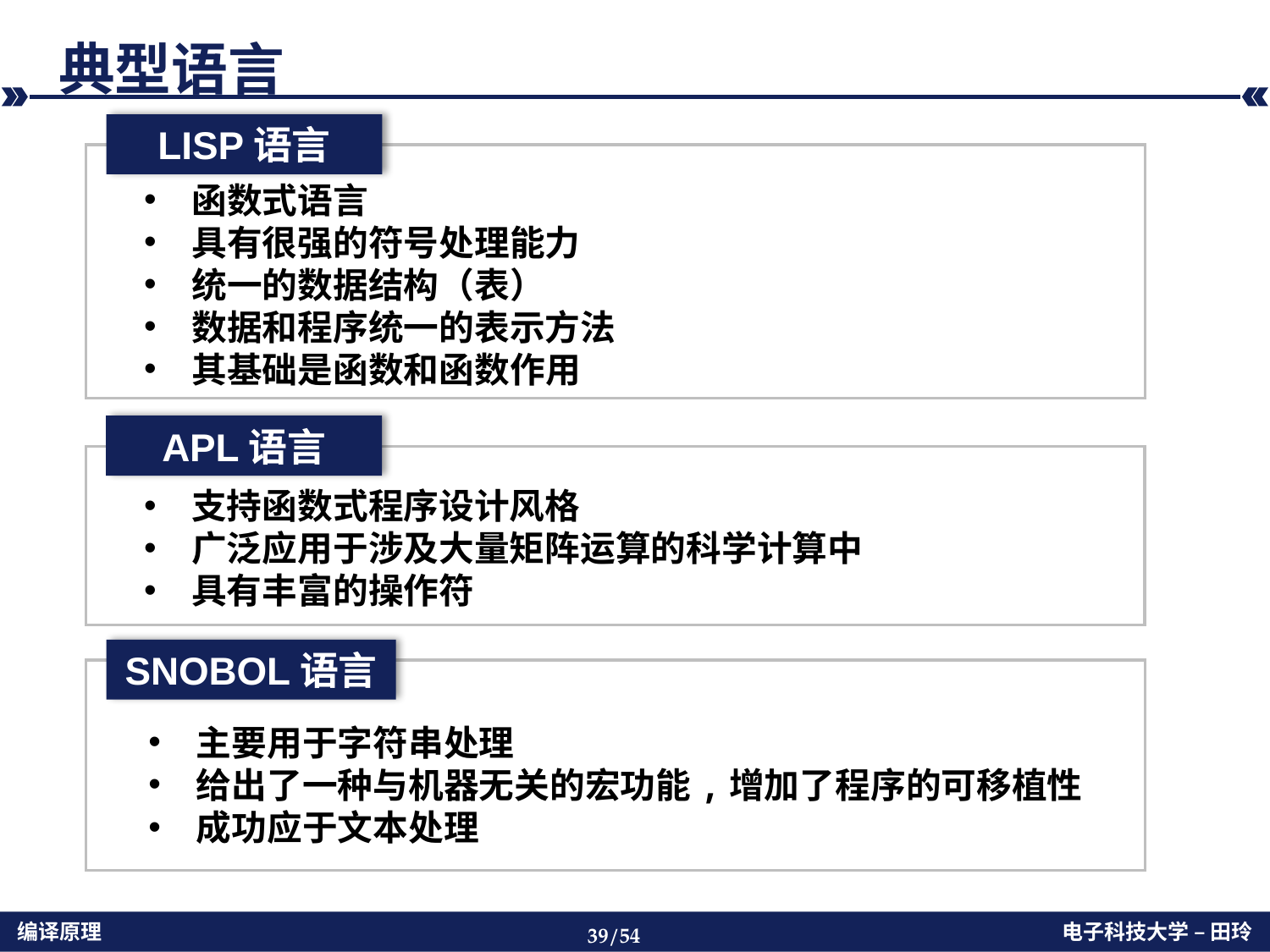

典型语言
LISP语言

函数式语言
具有很强的符号处理能力
统一的数据结构（表）
数据和程序统一的表示方法
其基础是函数和函数作用
APL语言

支持函数式程序设计风格
广泛应用于涉及大量矩阵运算的科学计算中
具有丰富的操作符
SNOBOL语言

主要用于字符串处理
给出了一种与机器无关的宏功能,增加了程序的可移植性
成功应于文本处理